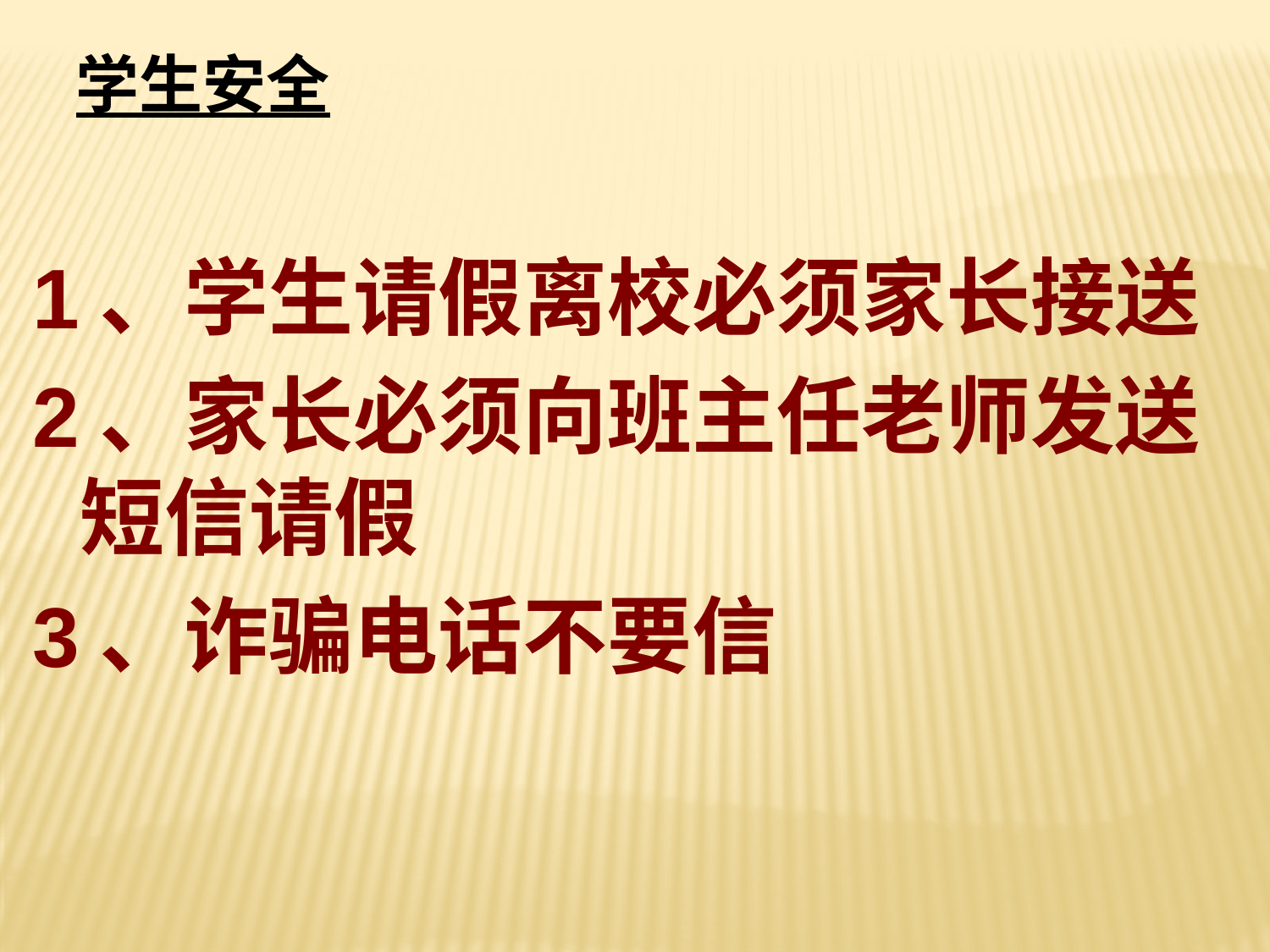

学生安全
1、学生请假离校必须家长接送
2、家长必须向班主任老师发送短信请假
3、诈骗电话不要信